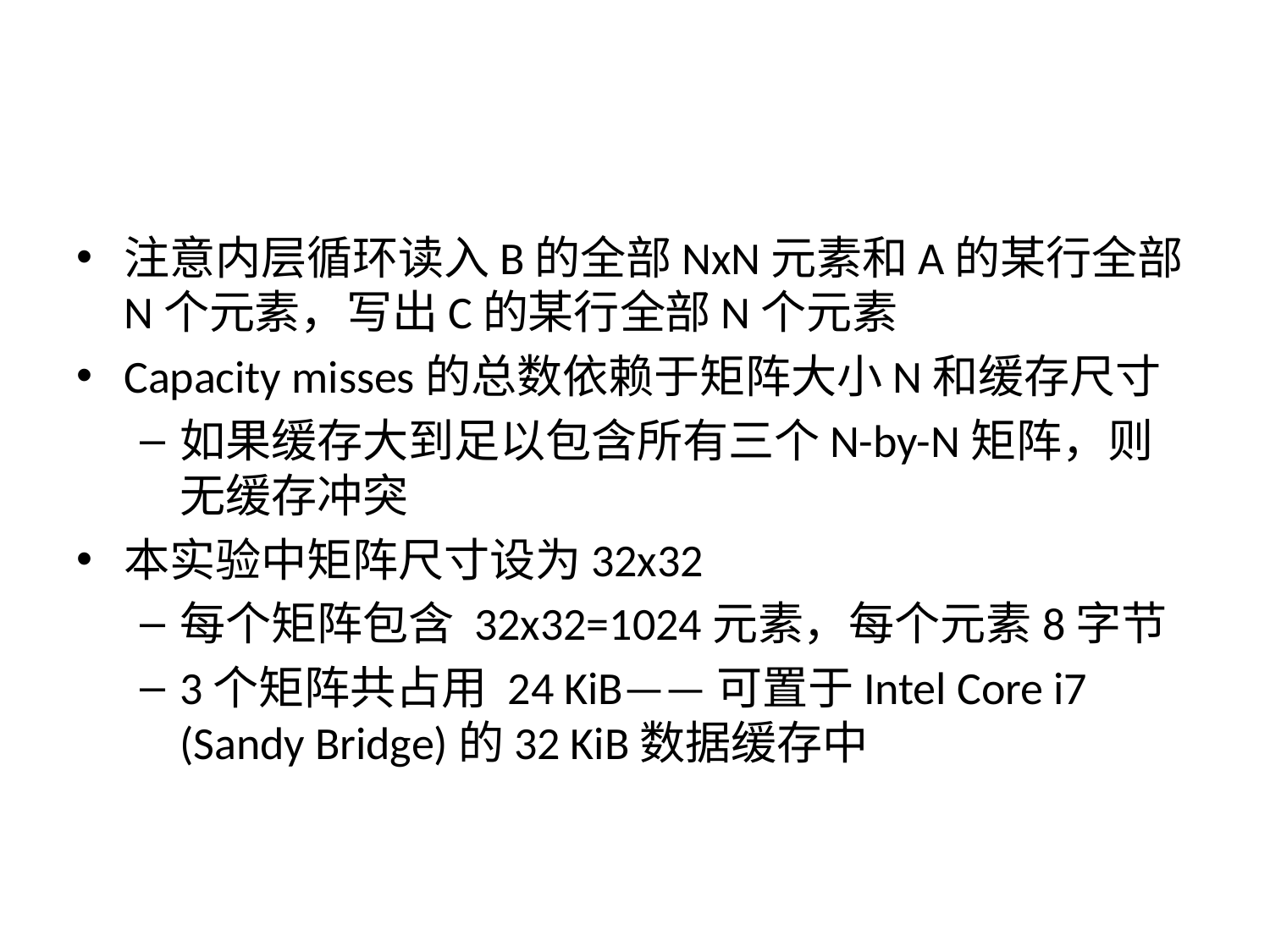

#
注意内层循环读入B的全部NxN元素和A的某行全部N个元素，写出C的某行全部N个元素
Capacity misses的总数依赖于矩阵大小N和缓存尺寸
如果缓存大到足以包含所有三个N-by-N矩阵，则无缓存冲突
本实验中矩阵尺寸设为32x32
每个矩阵包含 32x32=1024元素，每个元素8字节
3个矩阵共占用 24 KiB——可置于Intel Core i7 (Sandy Bridge)的32 KiB数据缓存中